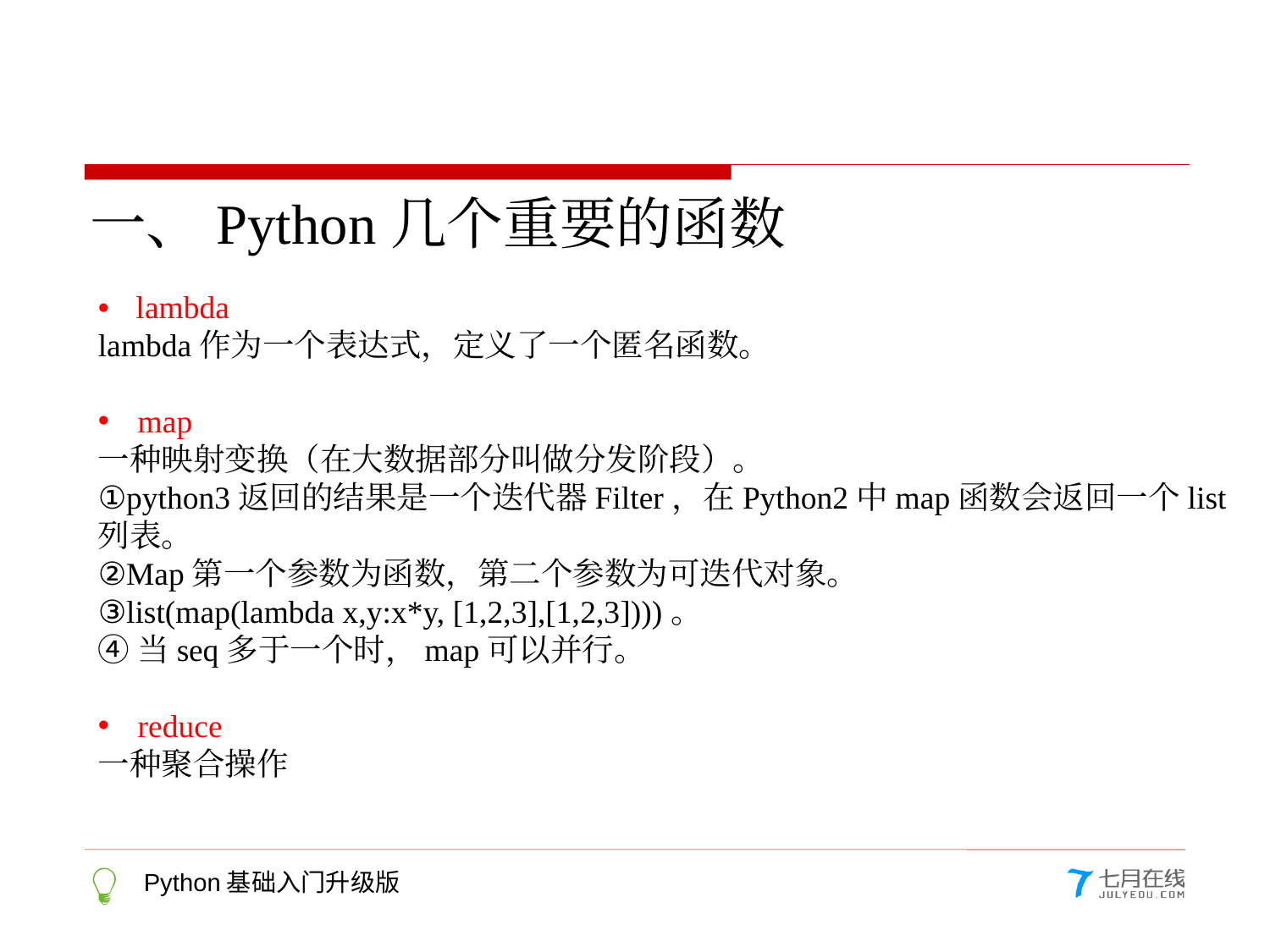

一、Python几个重要的函数
•   lambda
lambda作为一个表达式，定义了一个匿名函数。

map
一种映射变换（在大数据部分叫做分发阶段）。
①python3返回的结果是一个迭代器Filter，在Python2中map函数会返回一个list列表。
②Map第一个参数为函数，第二个参数为可迭代对象。
③list(map(lambda x,y:x*y, [1,2,3],[1,2,3])))。
④当seq多于一个时，map可以并行。

reduce
一种聚合操作